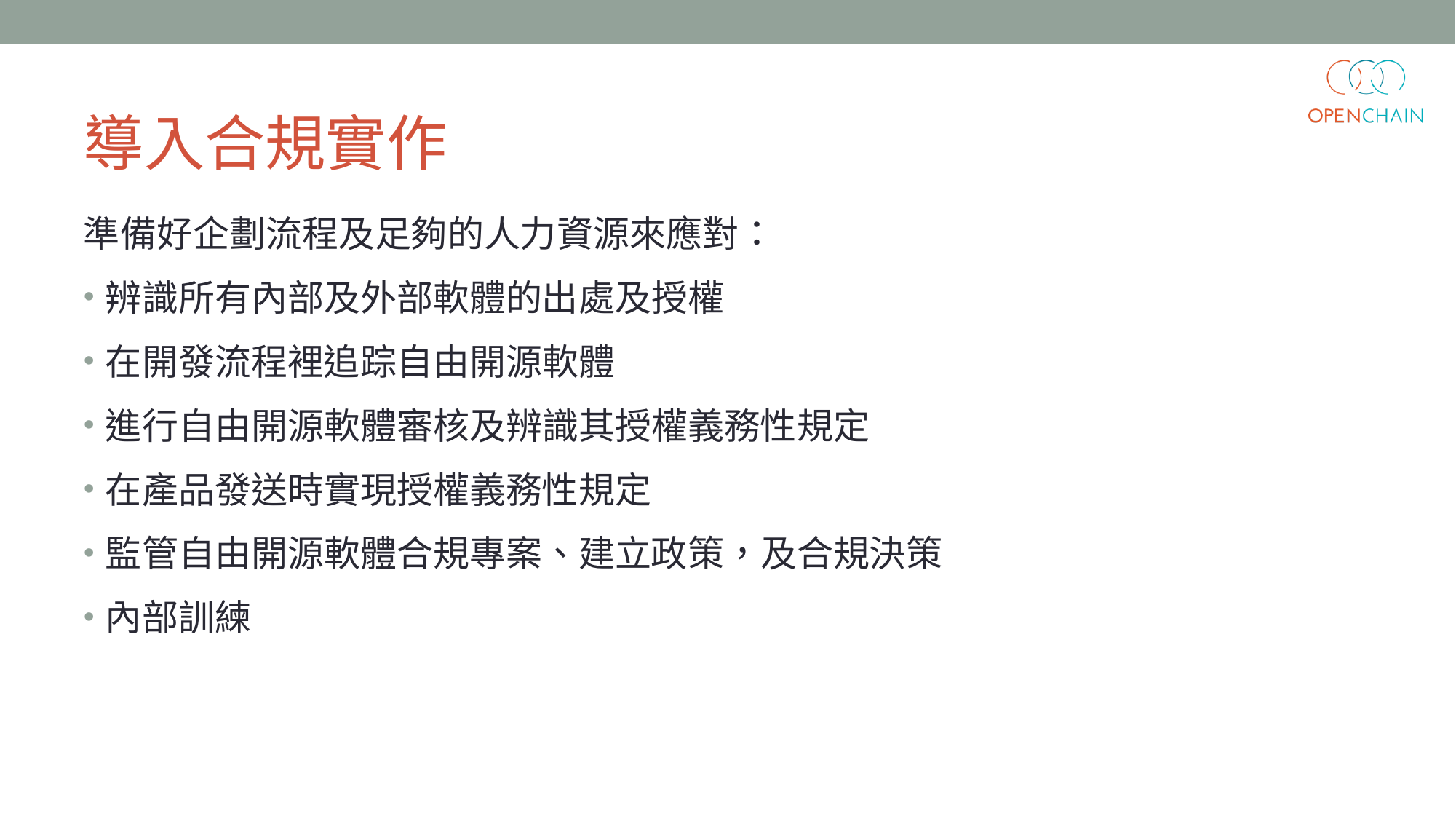

# 導入合規實作
準備好企劃流程及足夠的人力資源來應對：
辨識所有內部及外部軟體的出處及授權
在開發流程裡追踪自由開源軟體
進行自由開源軟體審核及辨識其授權義務性規定
在產品發送時實現授權義務性規定
監管自由開源軟體合規專案、建立政策，及合規決策
內部訓練